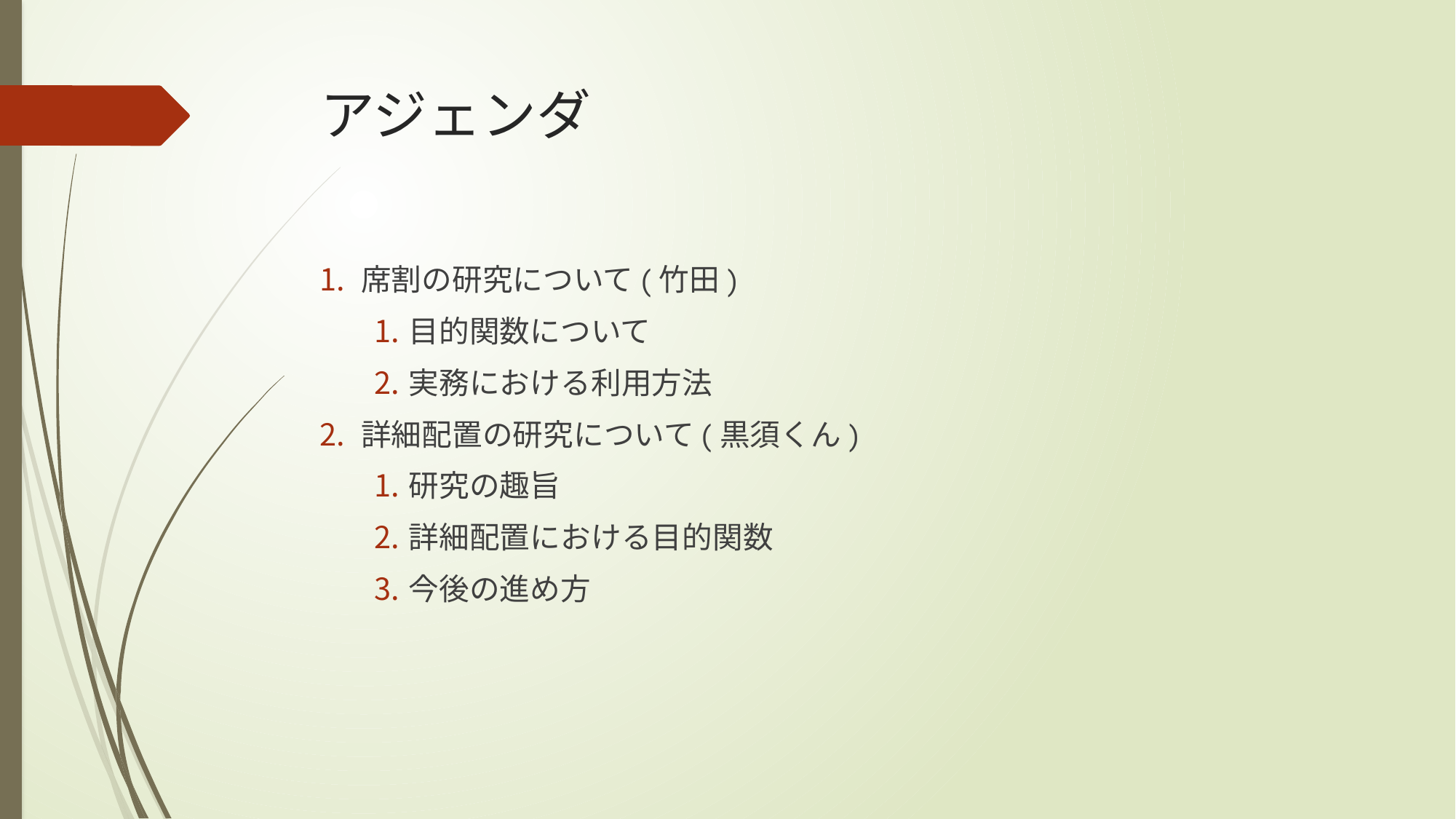

# アジェンダ
席割の研究について(竹田)
目的関数について
実務における利用方法
詳細配置の研究について(黒須くん)
研究の趣旨
詳細配置における目的関数
今後の進め方